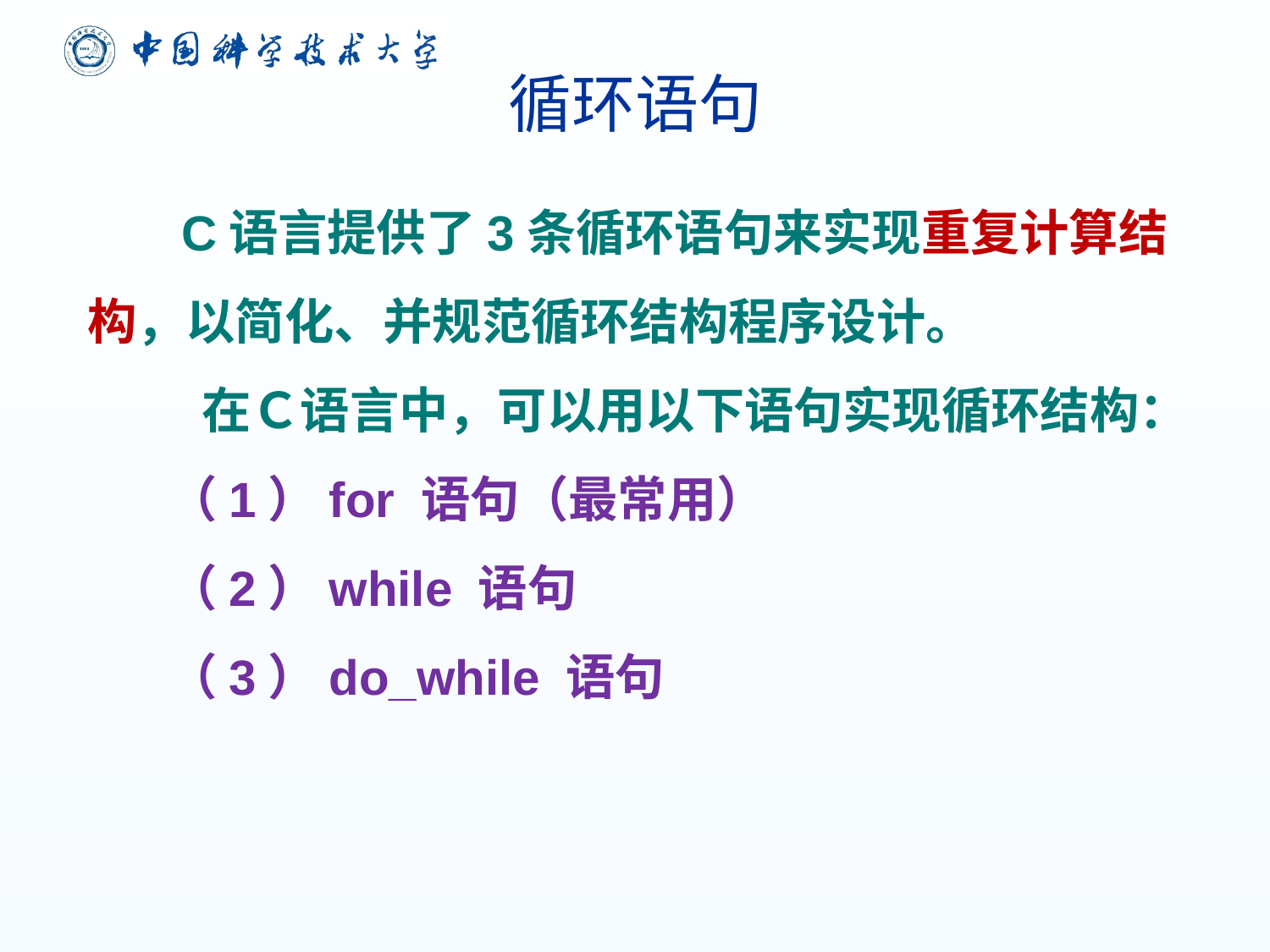

# 循环语句

 C语言提供了3条循环语句来实现重复计算结构，以简化、并规范循环结构程序设计。
  在Ｃ语言中，可以用以下语句实现循环结构：
（1）for 语句（最常用）
（2）while 语句
（3）do_while 语句